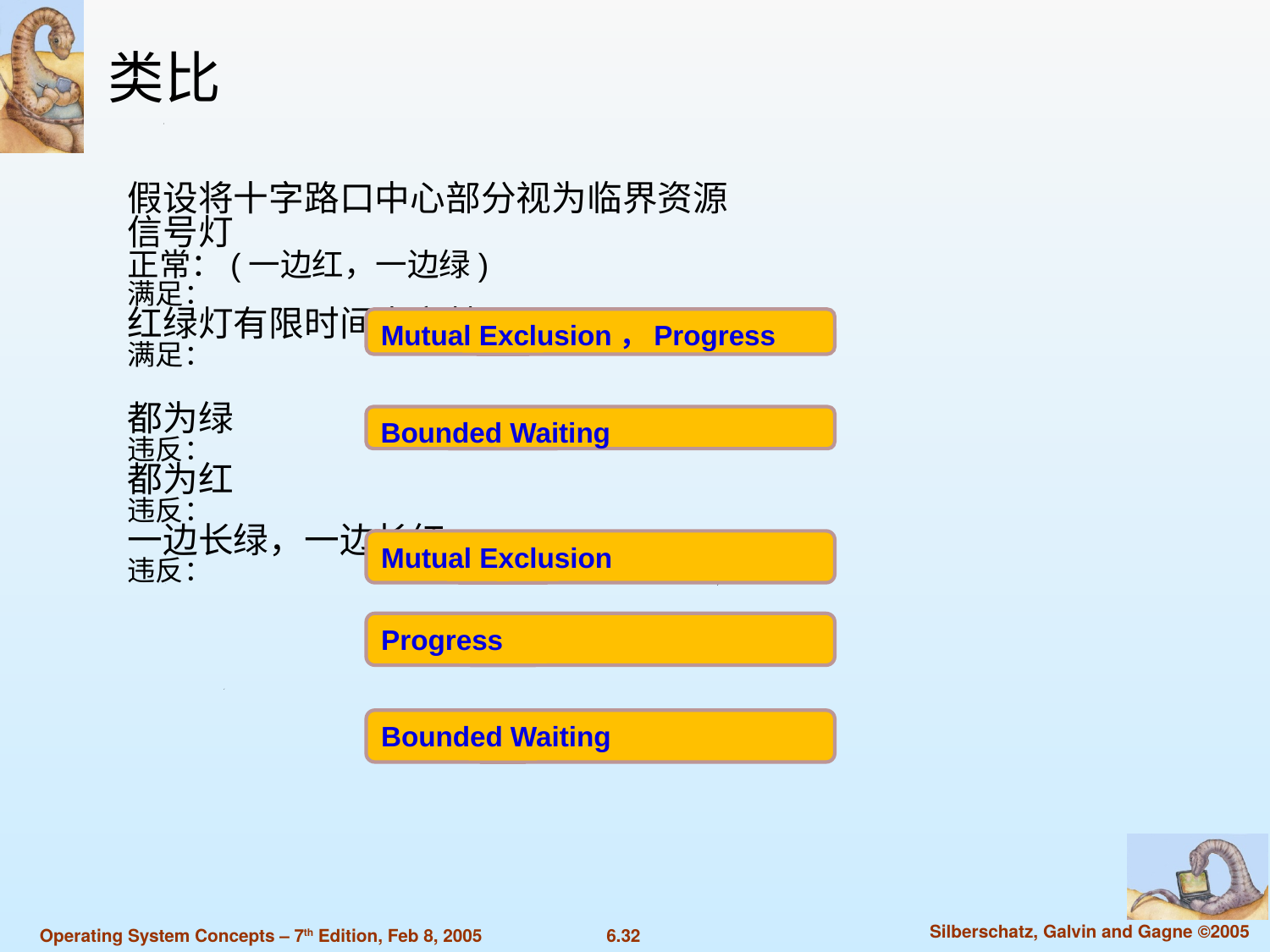

类比
假设将十字路口中心部分视为临界资源
信号灯
正常：(一边红，一边绿)
满足：
红绿灯有限时间内交替
满足：

都为绿
违反：
都为红
违反：
一边长绿，一边长红
违反：

Mutual Exclusion，Progress
Bounded Waiting
Mutual Exclusion
Progress
Bounded Waiting